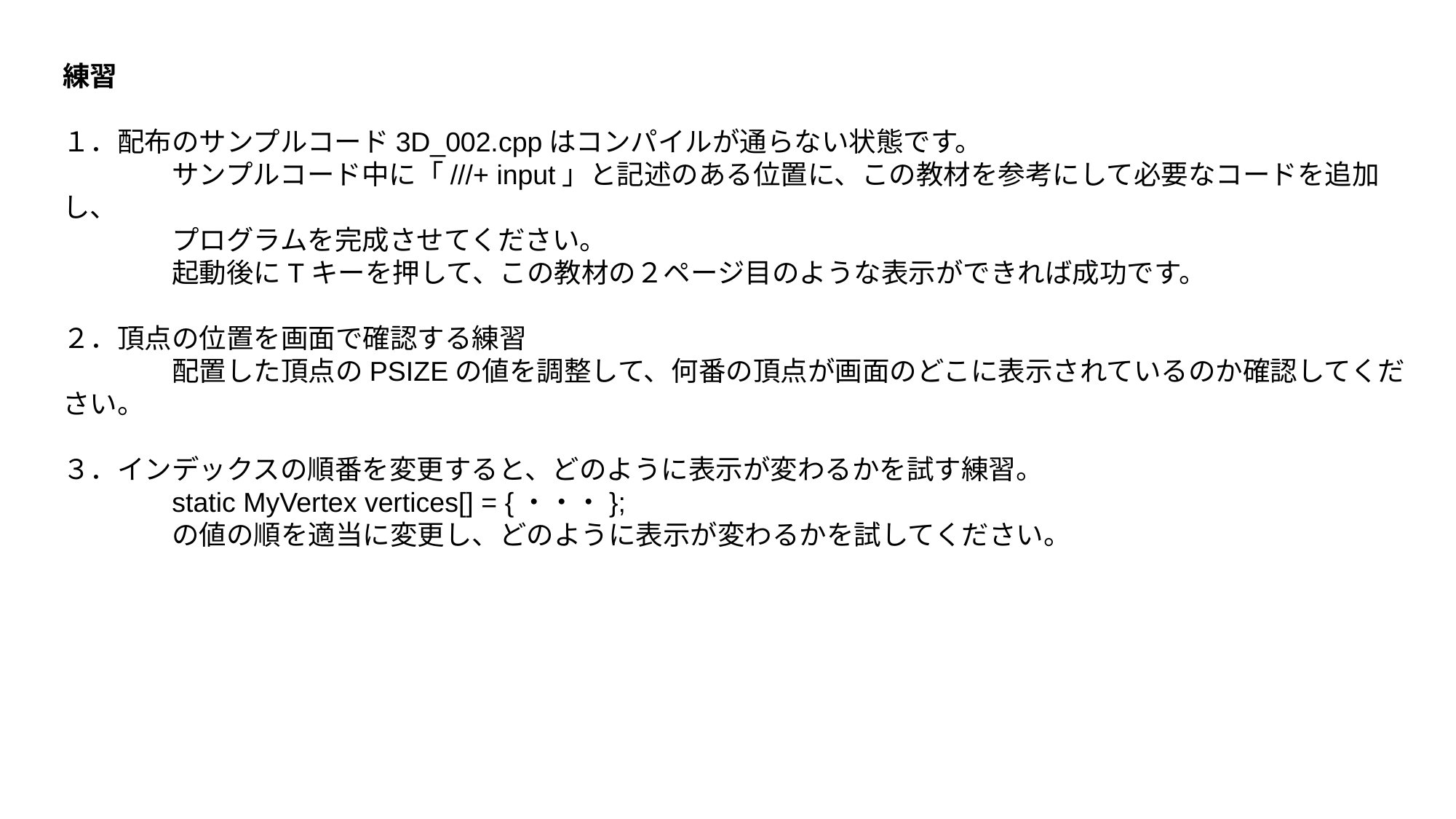

練習

１．配布のサンプルコード3D_002.cppはコンパイルが通らない状態です。
	サンプルコード中に「///+ input」と記述のある位置に、この教材を参考にして必要なコードを追加し、
	プログラムを完成させてください。
	起動後にTキーを押して、この教材の２ページ目のような表示ができれば成功です。

２．頂点の位置を画面で確認する練習
	配置した頂点のPSIZEの値を調整して、何番の頂点が画面のどこに表示されているのか確認してください。

３．インデックスの順番を変更すると、どのように表示が変わるかを試す練習。
	static MyVertex vertices[] = {・・・};
	の値の順を適当に変更し、どのように表示が変わるかを試してください。